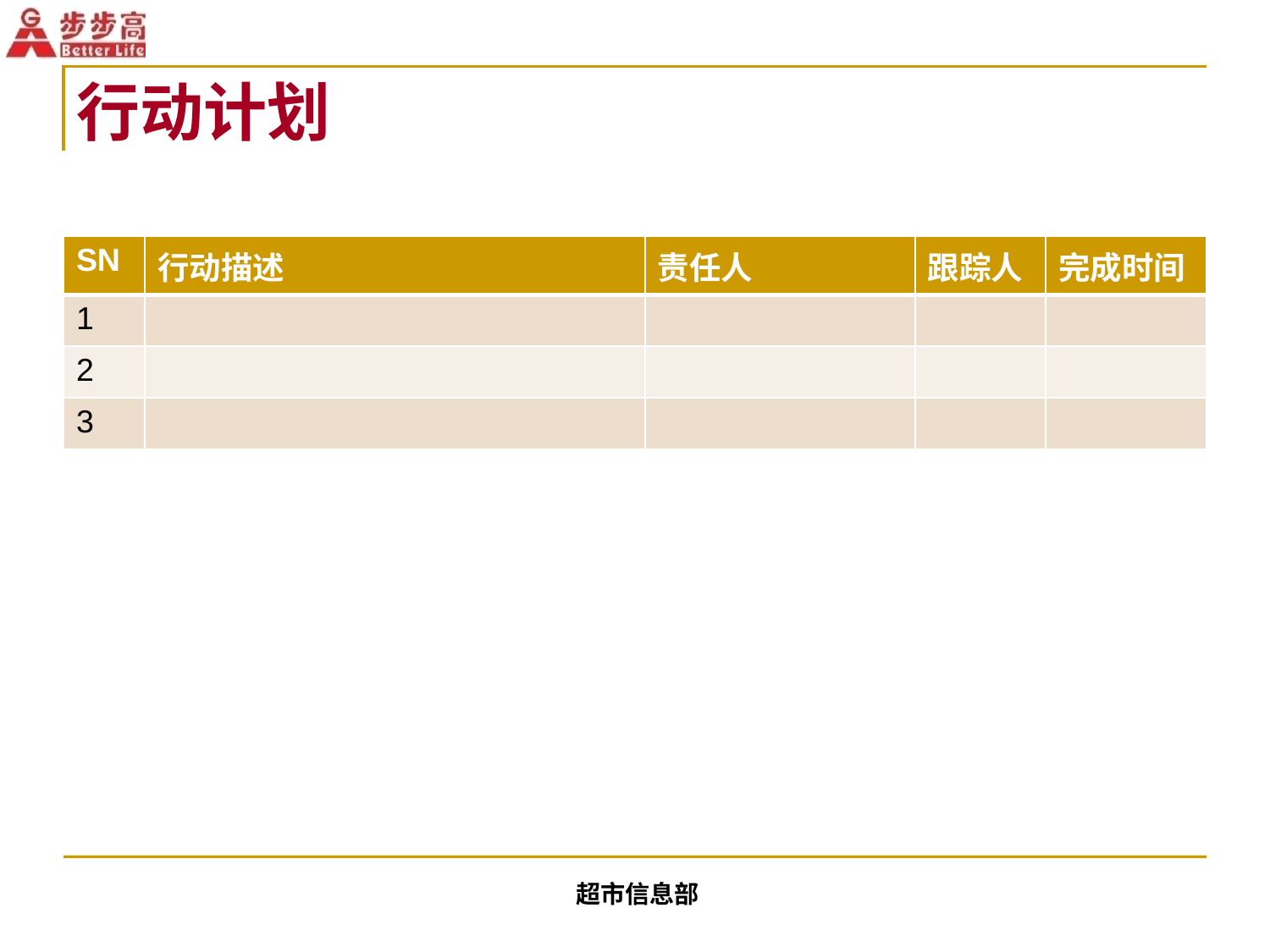

# 行动计划
| SN | 行动描述 | 责任人 | 跟踪人 | 完成时间 |
| --- | --- | --- | --- | --- |
| 1 |  |  |  |  |
| 2 |  |  |  |  |
| 3 |  |  |  |  |